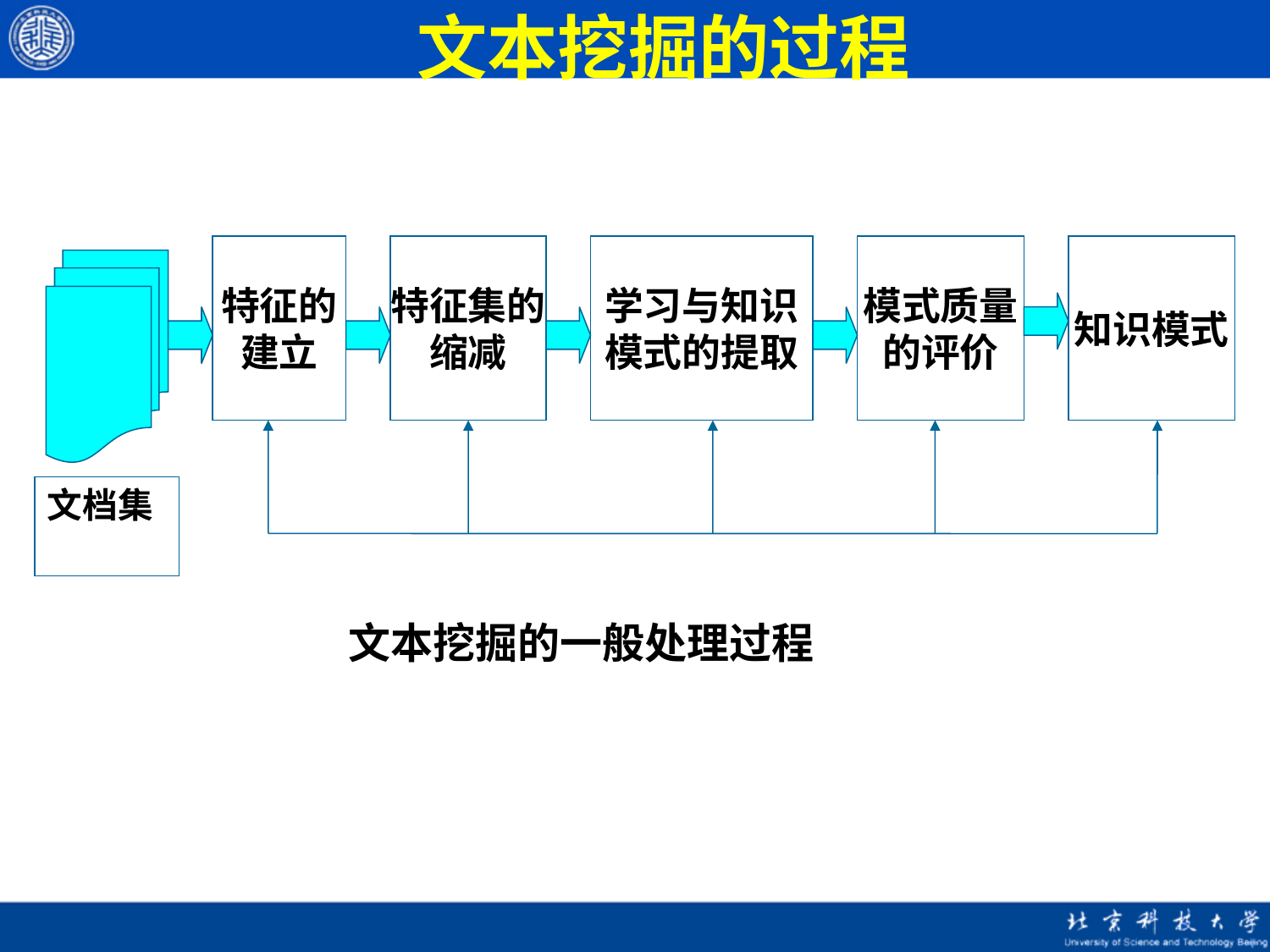

# 文本挖掘的过程
特征的建立
特征集的缩减
学习与知识模式的提取
模式质量的评价
知识模式

文档集
  文本挖掘的一般处理过程

11